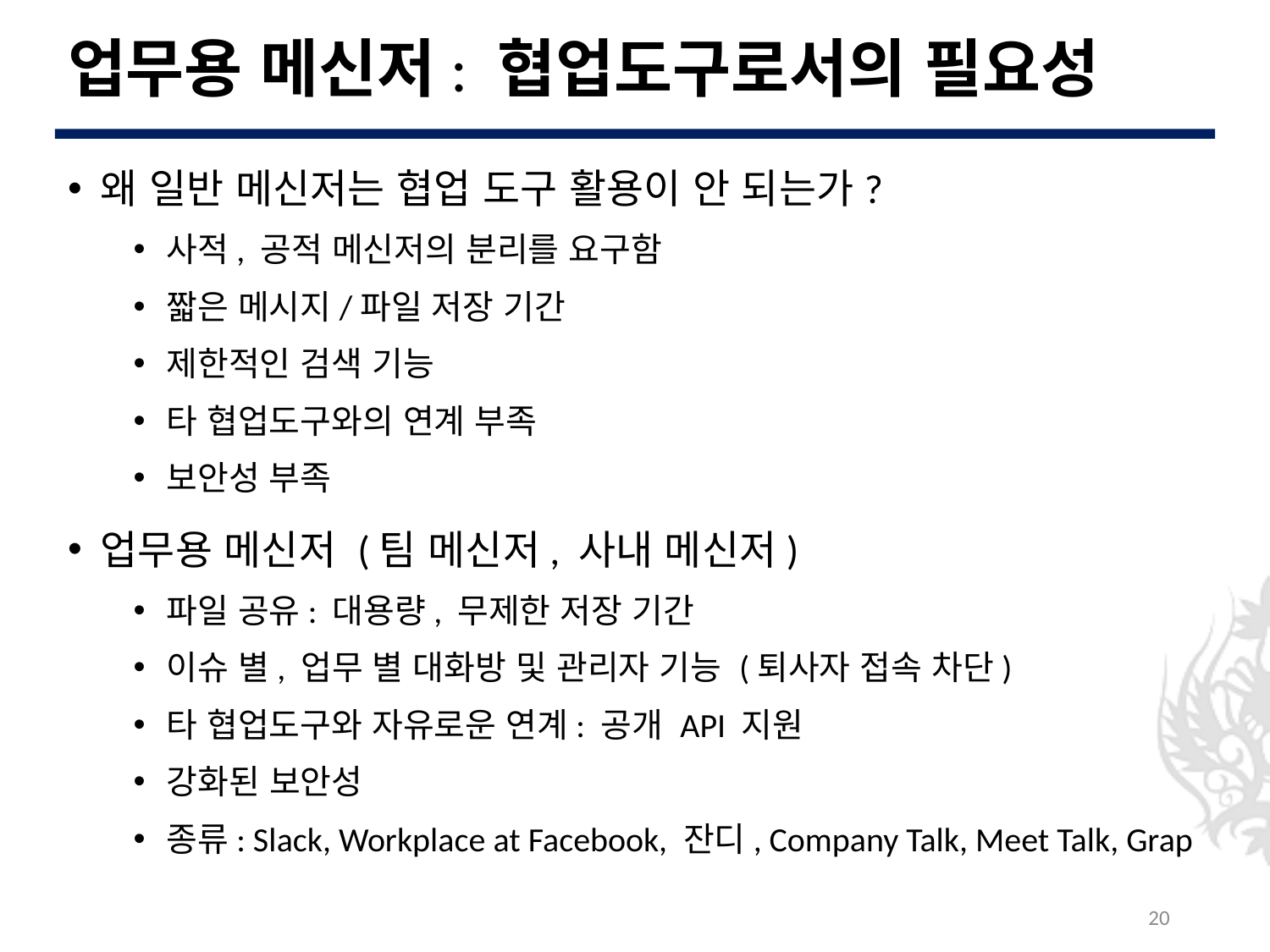

# 업무용 메신저: 협업도구로서의 필요성
왜 일반 메신저는 협업 도구 활용이 안 되는가?
사적, 공적 메신저의 분리를 요구함
짧은 메시지/파일 저장 기간
제한적인 검색 기능
타 협업도구와의 연계 부족
보안성 부족
업무용 메신저 (팀 메신저, 사내 메신저)
파일 공유: 대용량, 무제한 저장 기간
이슈 별, 업무 별 대화방 및 관리자 기능 (퇴사자 접속 차단)
타 협업도구와 자유로운 연계: 공개 API 지원
강화된 보안성
종류: Slack, Workplace at Facebook, 잔디, Company Talk, Meet Talk, Grap

20